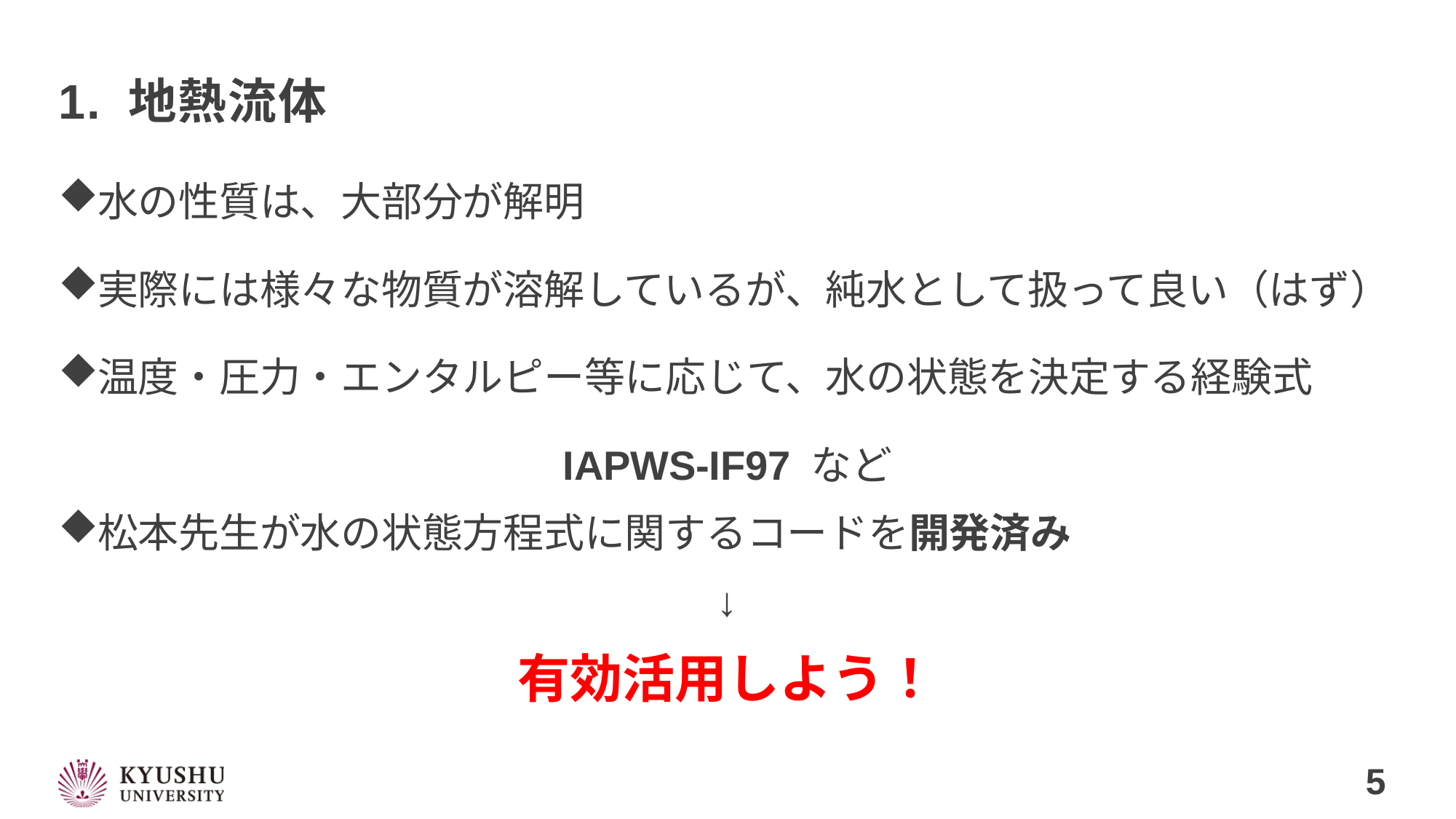

# 1. 地熱流体
水の性質は、大部分が解明
実際には様々な物質が溶解しているが、純水として扱って良い（はず）
温度・圧力・エンタルピー等に応じて、水の状態を決定する経験式
IAPWS-IF97 など
松本先生が水の状態方程式に関するコードを開発済み
↓
有効活用しよう！